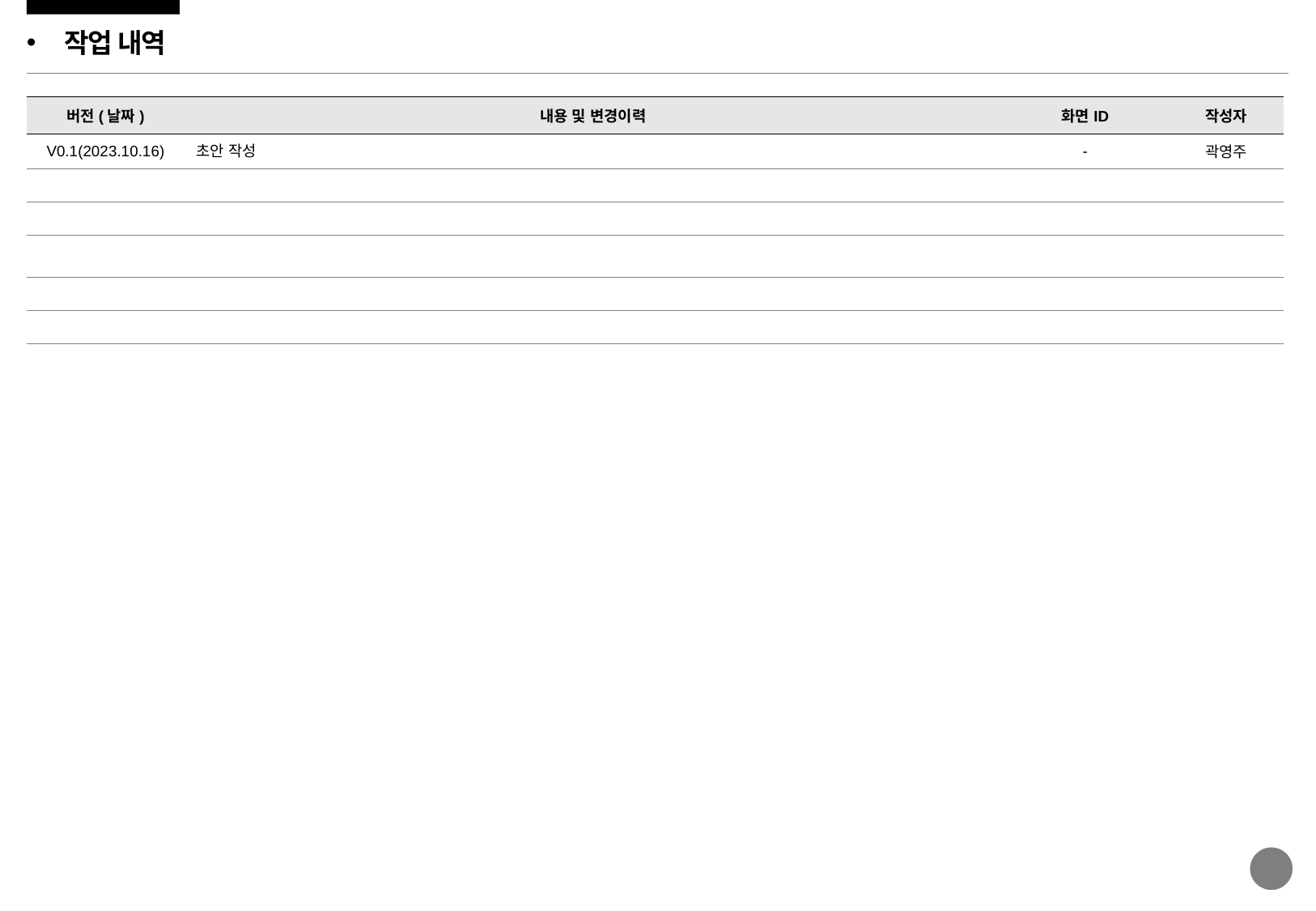

작업 내역
| 버전(날짜) | 내용 및 변경이력 | 화면ID | 작성자 |
| --- | --- | --- | --- |
| V0.1(2023.10.16) | 초안 작성 | - | 곽영주 |
|  |  |  |  |
|  |  |  |  |
|  |  |  |  |
|  |  |  |  |
|  |  |  |  |
 2